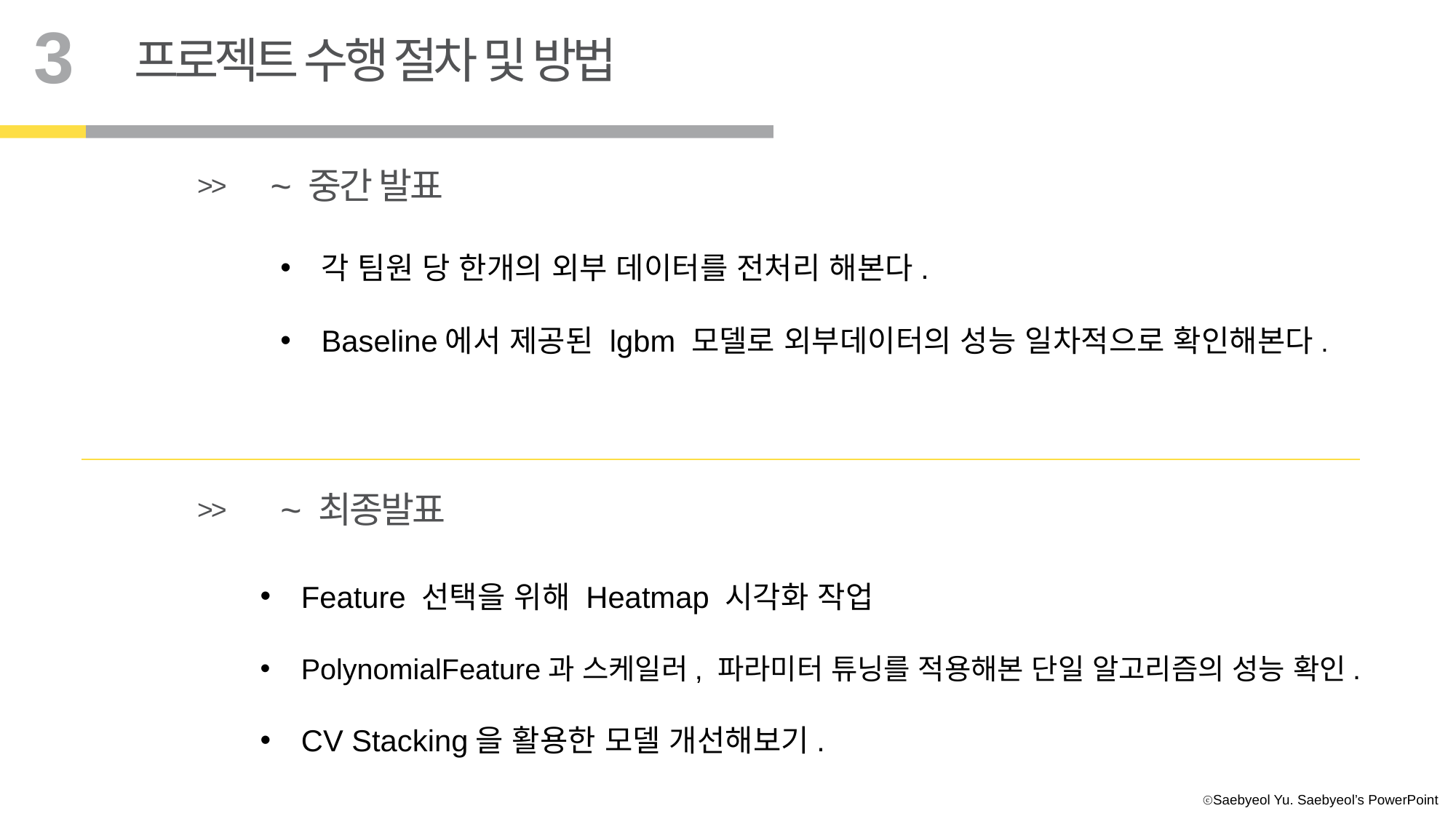

3
 프로젝트 수행 절차 및 방법

 ~ 중간 발표
>>
각 팀원 당 한개의 외부 데이터를 전처리 해본다.

Baseline에서 제공된 lgbm 모델로 외부데이터의 성능 일차적으로 확인해본다.
~ 최종발표
>>
Feature 선택을 위해 Heatmap 시각화 작업

PolynomialFeature과 스케일러, 파라미터 튜닝를 적용해본 단일 알고리즘의 성능 확인.

CV Stacking을 활용한 모델 개선해보기.